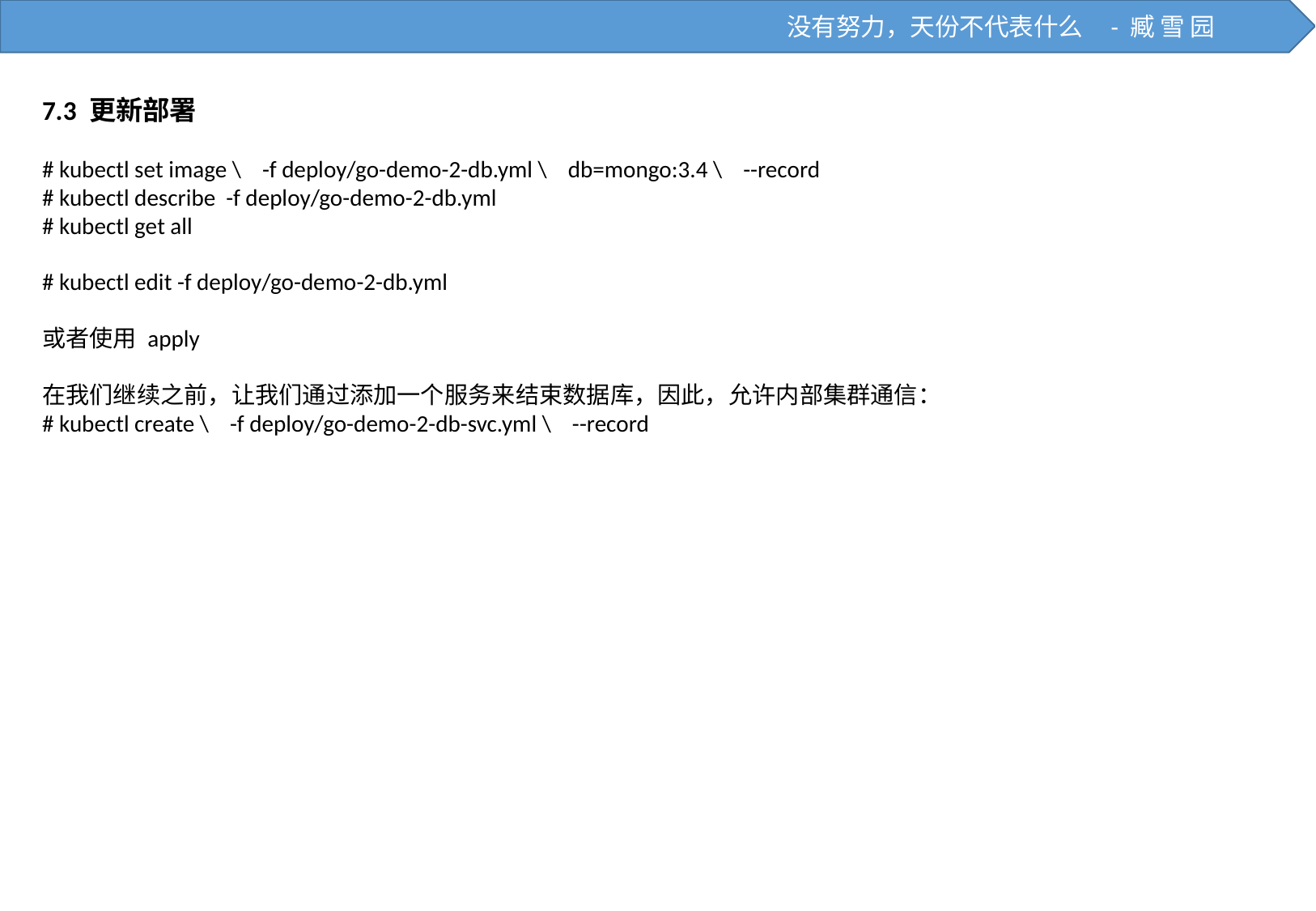

没有努力，天份不代表什么    - 臧 雪 园
7.3 更新部署

# kubectl set image \    -f deploy/go-demo-2-db.yml \    db=mongo:3.4 \    --record
# kubectl describe  -f deploy/go-demo-2-db.yml
# kubectl get all

# kubectl edit -f deploy/go-demo-2-db.yml

或者使用 apply

在我们继续之前，让我们通过添加一个服务来结束数据库，因此，允许内部集群通信：
# kubectl create \    -f deploy/go-demo-2-db-svc.yml \    --record